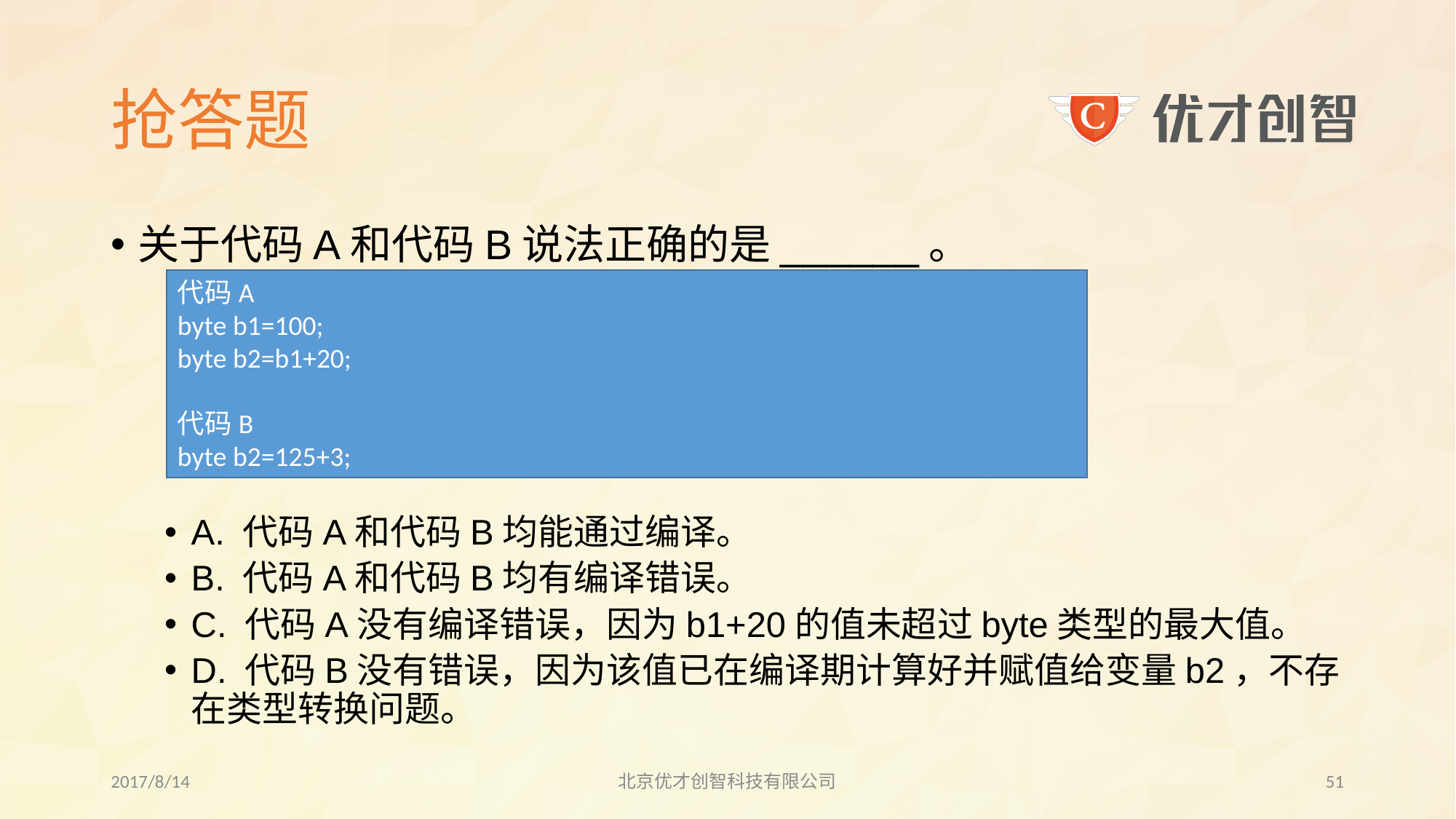

# 抢答题
关于代码A和代码B说法正确的是______。

A. 代码A和代码B均能通过编译。
B. 代码A和代码B均有编译错误。
C. 代码A没有编译错误，因为b1+20的值未超过byte类型的最大值。
D. 代码B没有错误，因为该值已在编译期计算好并赋值给变量b2，不存在类型转换问题。
代码A
byte b1=100;
byte b2=b1+20;

代码B
byte b2=125+3;
2017/8/14
北京优才创智科技有限公司
51